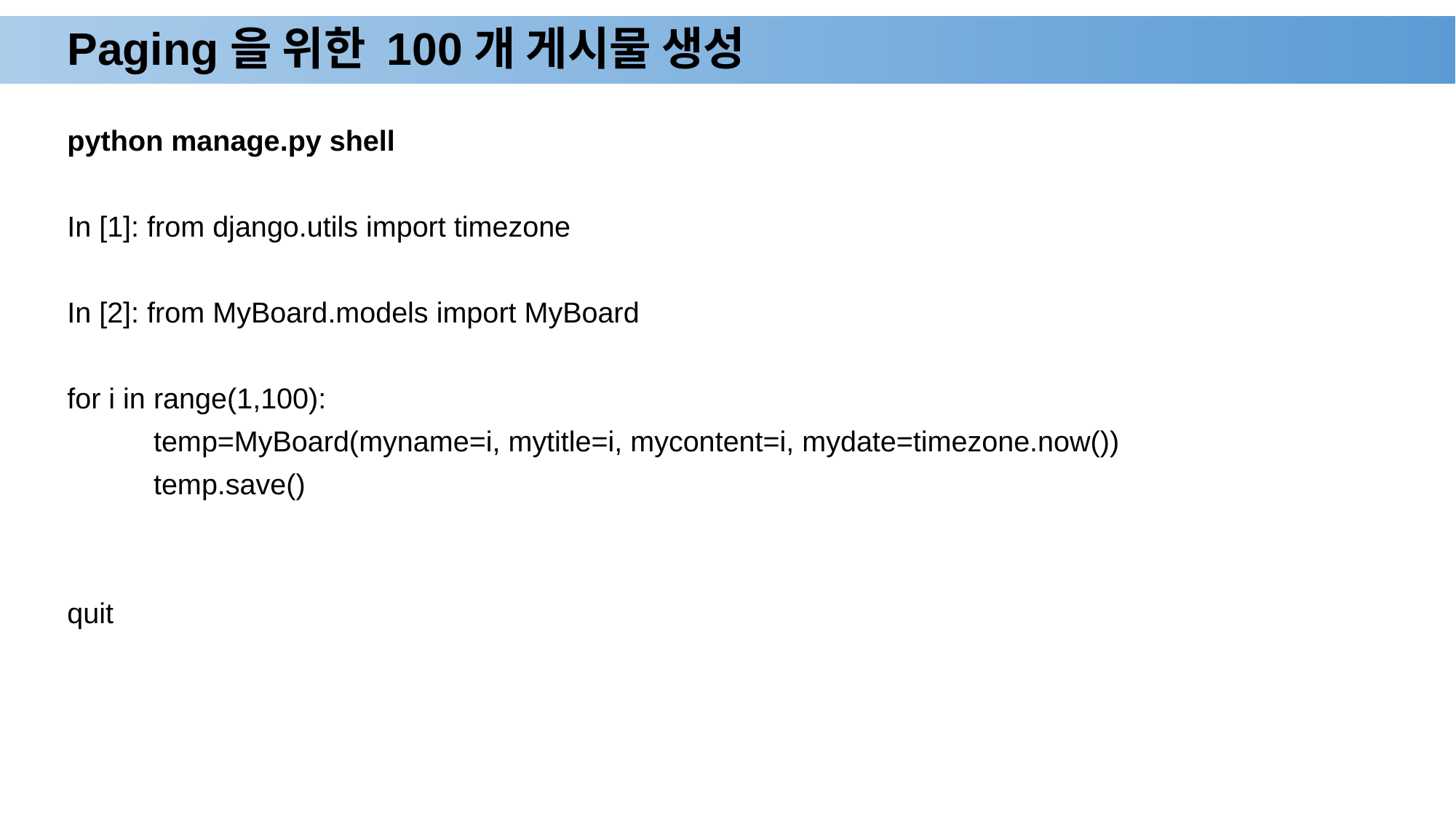

# Paging을 위한 100개 게시물 생성
python manage.py shell

In [1]: from django.utils import timezone

In [2]: from MyBoard.models import MyBoard

for i in range(1,100):
	temp=MyBoard(myname=i, mytitle=i, mycontent=i, mydate=timezone.now())
	temp.save()

quit